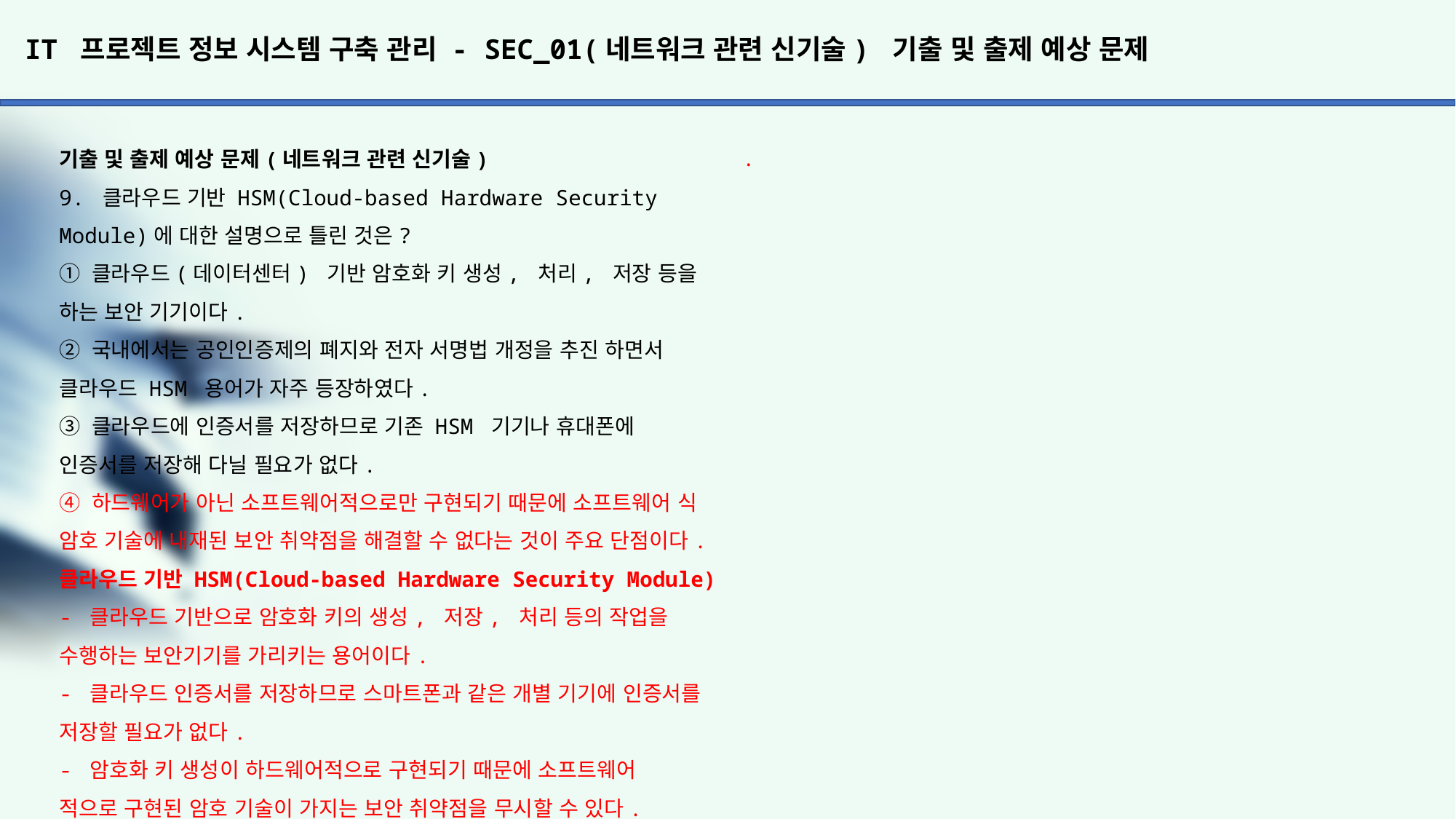

# IT 프로젝트 정보 시스템 구축 관리 - SEC_01(네트워크 관련 신기술) 기출 및 출제 예상 문제
.
기출 및 출제 예상 문제(네트워크 관련 신기술)
9. 클라우드 기반 HSM(Cloud-based Hardware Security Module)에 대한 설명으로 틀린 것은?
① 클라우드(데이터센터) 기반 암호화 키 생성, 처리, 저장 등을 하는 보안 기기이다.
② 국내에서는 공인인증제의 폐지와 전자 서명법 개정을 추진 하면서 클라우드 HSM 용어가 자주 등장하였다.
③ 클라우드에 인증서를 저장하므로 기존 HSM 기기나 휴대폰에 인증서를 저장해 다닐 필요가 없다.
④ 하드웨어가 아닌 소프트웨어적으로만 구현되기 때문에 소프트웨어 식 암호 기술에 내재된 보안 취약점을 해결할 수 없다는 것이 주요 단점이다.
클라우드 기반 HSM(Cloud-based Hardware Security Module)
- 클라우드 기반으로 암호화 키의 생성, 저장, 처리 등의 작업을 수행하는 보안기기를 가리키는 용어이다.
- 클라우드 인증서를 저장하므로 스마트폰과 같은 개별 기기에 인증서를 저장할 필요가 없다.
- 암호화 키 생성이 하드웨어적으로 구현되기 때문에 소프트웨어
적으로 구현된 암호 기술이 가지는 보안 취약점을 무시할 수 있다.
10. 기기를 키오스크에 갖다 대면 원하는 데이터를 바로 가져올 수 있는 기술로 10cm 이내 근접 거리에서 기가 급 속도로 데이터 전송이 가능한 초고속 근접무선통신(NFC; Near Field Communication) 기술은?
① BcN(Broadband Convergence Network)
② Zing
③ Marine Navi
④ C-V2X(Cellular Vehicle To Everything)
Zing
- 10cm 이내 거리에서 3.5Gbps의 속도로 데이터 전송이 가능한 초고속 근접무선통신(NFC)이다.
- 휴대용 스마트 기기, 노트북, 쇼핑몰, 거리 등의 광고나 키오스크에 접목하여 사용할 수 있다.
광대역 통합망(BcN; Broadband Convergence Network)
개별적인 망들이 갖고 있는 한계점을 극복하여 음성, 데이터, 유선, 무선, 통신, 방송 등의 다양한 멀티미디어 서비스를 장소와 시간에 관계없이 일정한 품질로 안전하게 이용할 수 있는 차세대 네트워크를 의미한다.
마린내비(Marine Navi) : 소형 선박의 충돌 사고 예방을 위해서 KT에서 만든 선박 안전 솔루션으로, GPS 기반 선박 자동식별 장치
(AIS)를 통해 선박의 속도와 위치를 파악하고, 주변 선박과의 거리, 충돌 가능성 등을 인공지능(AI)을 통해 분석하여 전자해도
(Electronic Navigation Charts, ENC)로 제공되는 것을 의미한다.
셀룰러-차량-사물통신(C-V2X; Cellular Vehicle To Everything)
이동통신망을 이용하여 차량 대 차량, 차량 대 보행자, 차량 대 인프라 간의 정보를 공유하는 기술이다.